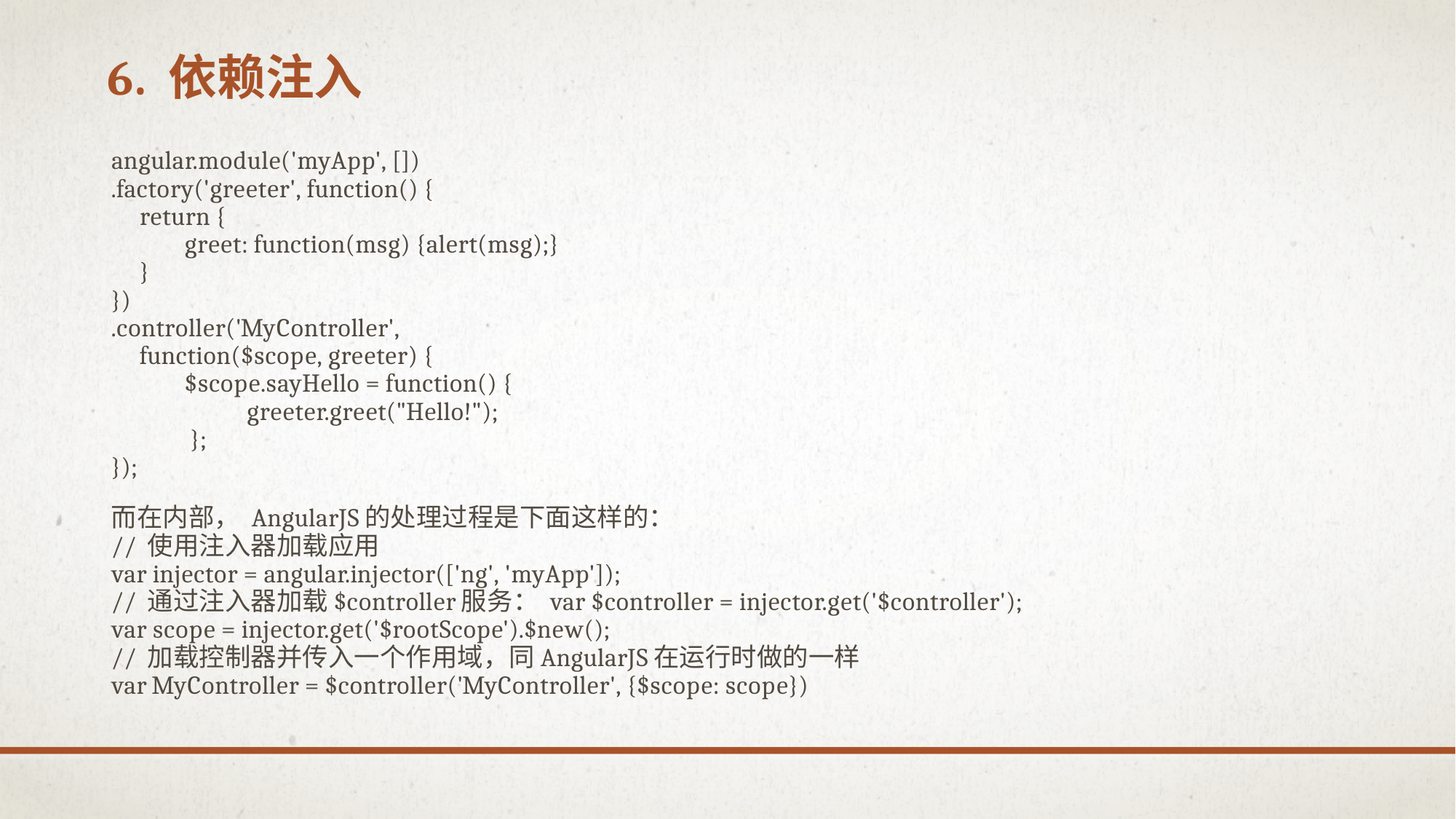

# 6. 依赖注入
angular.module('myApp', [])
.factory('greeter', function() {
     return {
             greet: function(msg) {alert(msg);}
     }
})
.controller('MyController',
     function($scope, greeter) {
             $scope.sayHello = function() {
                        greeter.greet("Hello!");
              };
});
而在内部， AngularJS的处理过程是下面这样的：
// 使用注入器加载应用
var injector = angular.injector(['ng', 'myApp']);
// 通过注入器加载$controller服务： var $controller = injector.get('$controller');
var scope = injector.get('$rootScope').$new();
// 加载控制器并传入一个作用域，同AngularJS在运行时做的一样
var MyController = $controller('MyController', {$scope: scope})